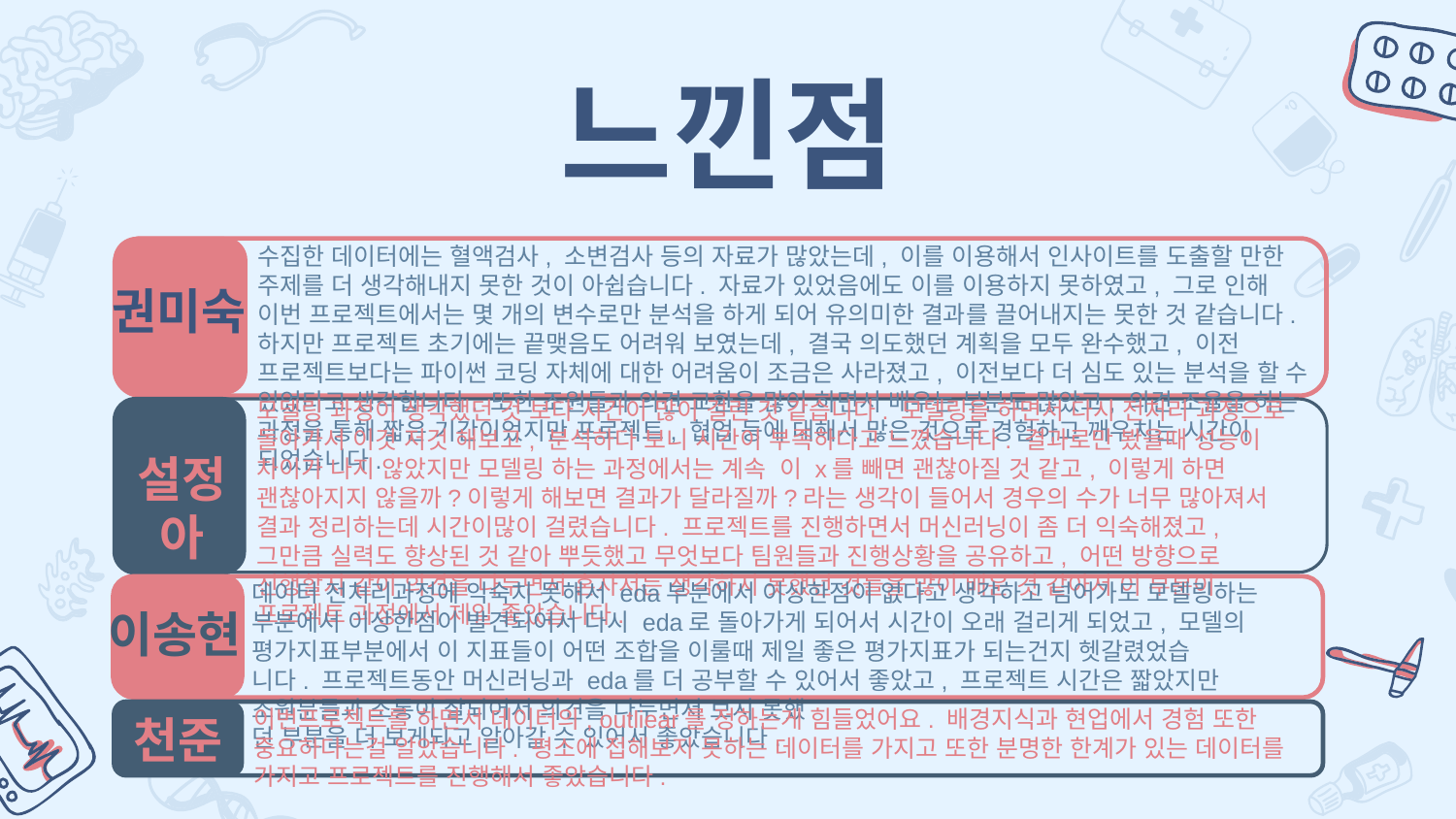

# 느낀점
수집한 데이터에는 혈액검사, 소변검사 등의 자료가 많았는데, 이를 이용해서 인사이트를 도출할 만한 주제를 더 생각해내지 못한 것이 아쉽습니다. 자료가 있었음에도 이를 이용하지 못하였고, 그로 인해 이번 프로젝트에서는 몇 개의 변수로만 분석을 하게 되어 유의미한 결과를 끌어내지는 못한 것 같습니다. 하지만 프로젝트 초기에는 끝맺음도 어려워 보였는데, 결국 의도했던 계획을 모두 완수했고, 이전 프로젝트보다는 파이썬 코딩 자체에 대한 어려움이 조금은 사라졌고, 이전보다 더 심도 있는 분석을 할 수 있었다고 생각합니다. 또한 조원들과 의견 교환을 많이 하면서 배우는 부분도 많았고, 의견 조율을 하는 과정을 통해 짧은 기간이었지만 프로젝트, 협업 등에 대해서 많은 것으로 경험하고 깨우치는 시간이 되었습니다.

권미숙
모델링 과정이 생각했던 것 보다 시간이 많이 걸린 것 같습니다. 모델링을 하면서 다시 전처리 과정으로 돌아가서 이것 저것 해보고, 분석하다 보니 시간이 부족하다고 느꼈습니다. 결과로만 봤을때 성능이 차이가 나지 않았지만 모델링 하는 과정에서는 계속  이 x를 빼면 괜찮아질 것 같고, 이렇게 하면 괜찮아지지 않을까?이렇게 해보면 결과가 달라질까?라는 생각이 들어서 경우의 수가 너무 많아져서 결과 정리하는데 시간이많이 걸렸습니다. 프로젝트를 진행하면서 머신러닝이 좀 더 익숙해졌고, 그만큼 실력도 향상된 것 같아 뿌듯했고 무엇보다 팀원들과 진행상황을 공유하고, 어떤 방향으로 진행할지 같이 의견을 나누면서 혼자서는 생각하지 못했던 것들을 많이 배운 것 같아서 이 부분이 프로젝트 과정에서 제일 좋았습니다.

설정아
데이터 전처리과정에 익숙치 못해서 eda부분에서 이상한점이 없다고 생각하고 넘어가도 모델링하는 부분에서 이상한점이 발견되어서 다시 eda로 돌아가게 되어서 시간이 오래 걸리게 되었고, 모델의 평가지표부분에서 이 지표들이 어떤 조합을 이룰때 제일 좋은 평가지표가 되는건지 헷갈렸었습
니다. 프로젝트동안 머신러닝과 eda를 더 공부할 수 있어서 좋았고, 프로젝트 시간은 짧았지만 조원분들과 소통이 잘되어서 의견을 나누면서 보지 못했
던 부분을 더 보게되고 알아갈 수 있어서 좋았습니다.

이송현
이번프로젝트를 하면서 데이터의, outliear를 정하는게 힘들었어요. 배경지식과 현업에서 경험 또한 중요하다는걸 알았습니다. 평소에 접해보지 못하는 데이터를 가지고 또한 분명한 한계가 있는 데이터를 가지고 프로젝트를 진행해서 좋았습니다.

천준